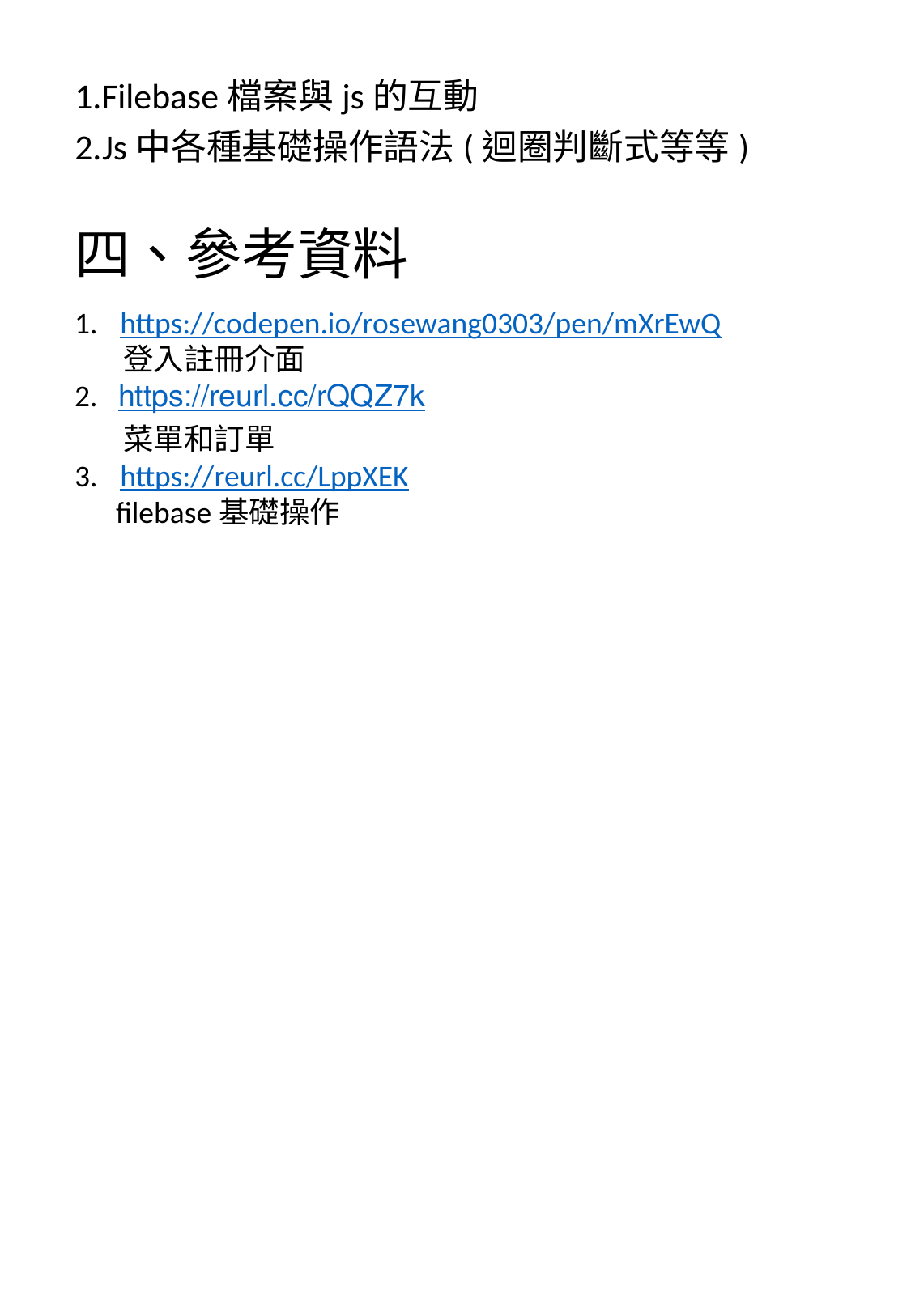

1.Filebase檔案與js的互動
2.Js中各種基礎操作語法(迴圈判斷式等等)

四、參考資料
https://codepen.io/rosewang0303/pen/mXrEwQ
      登入註冊介面
2.   https://reurl.cc/rQQZ7k
      菜單和訂單
https://reurl.cc/LppXEK
      filebase基礎操作